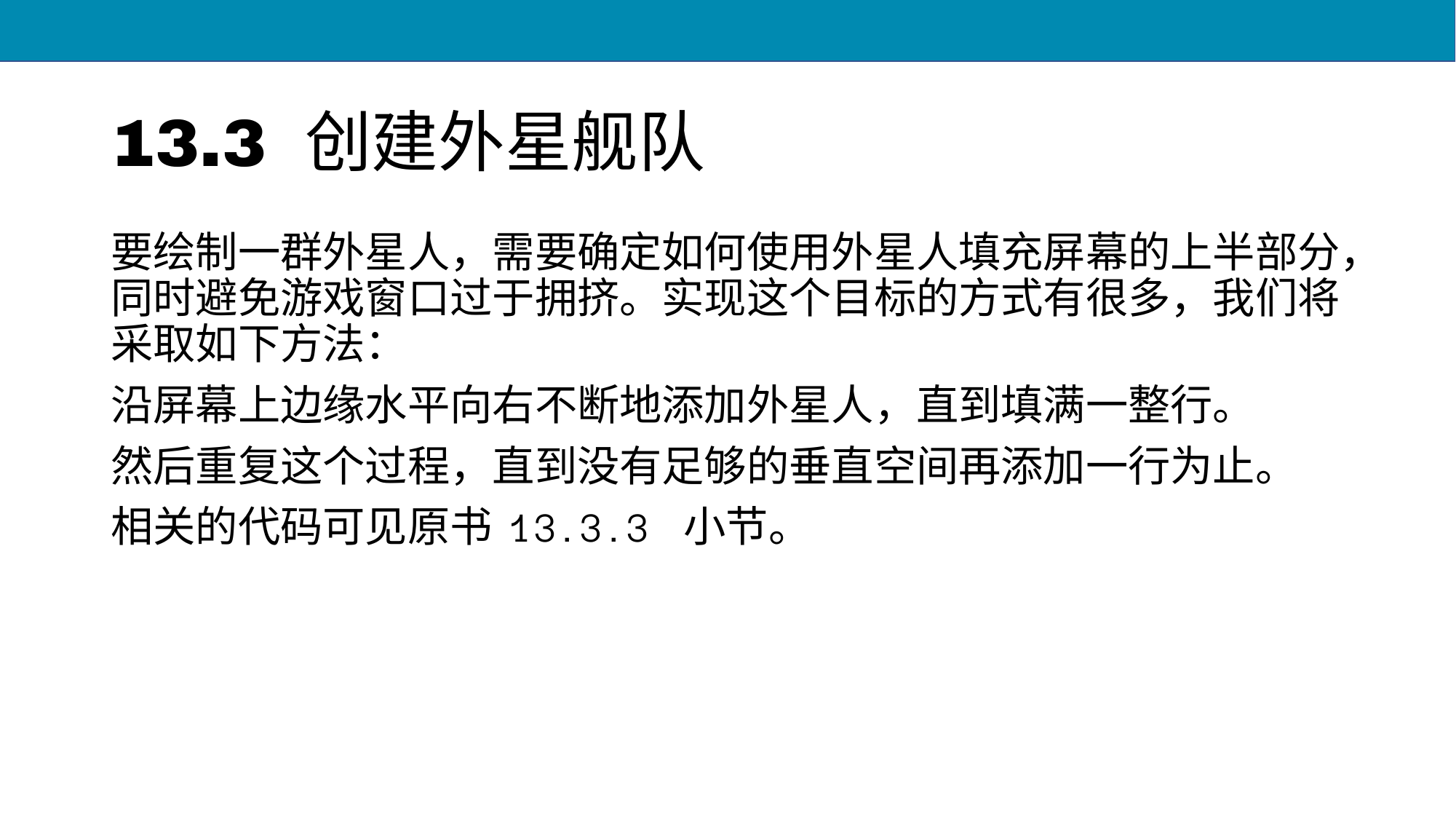

# 13.3 创建外星舰队
要绘制一群外星人，需要确定如何使用外星人填充屏幕的上半部分，同时避免游戏窗口过于拥挤。实现这个目标的方式有很多，我们将采取如下方法：
沿屏幕上边缘水平向右不断地添加外星人，直到填满一整行。
然后重复这个过程，直到没有足够的垂直空间再添加一行为止。
相关的代码可见原书 13.3.3 小节。